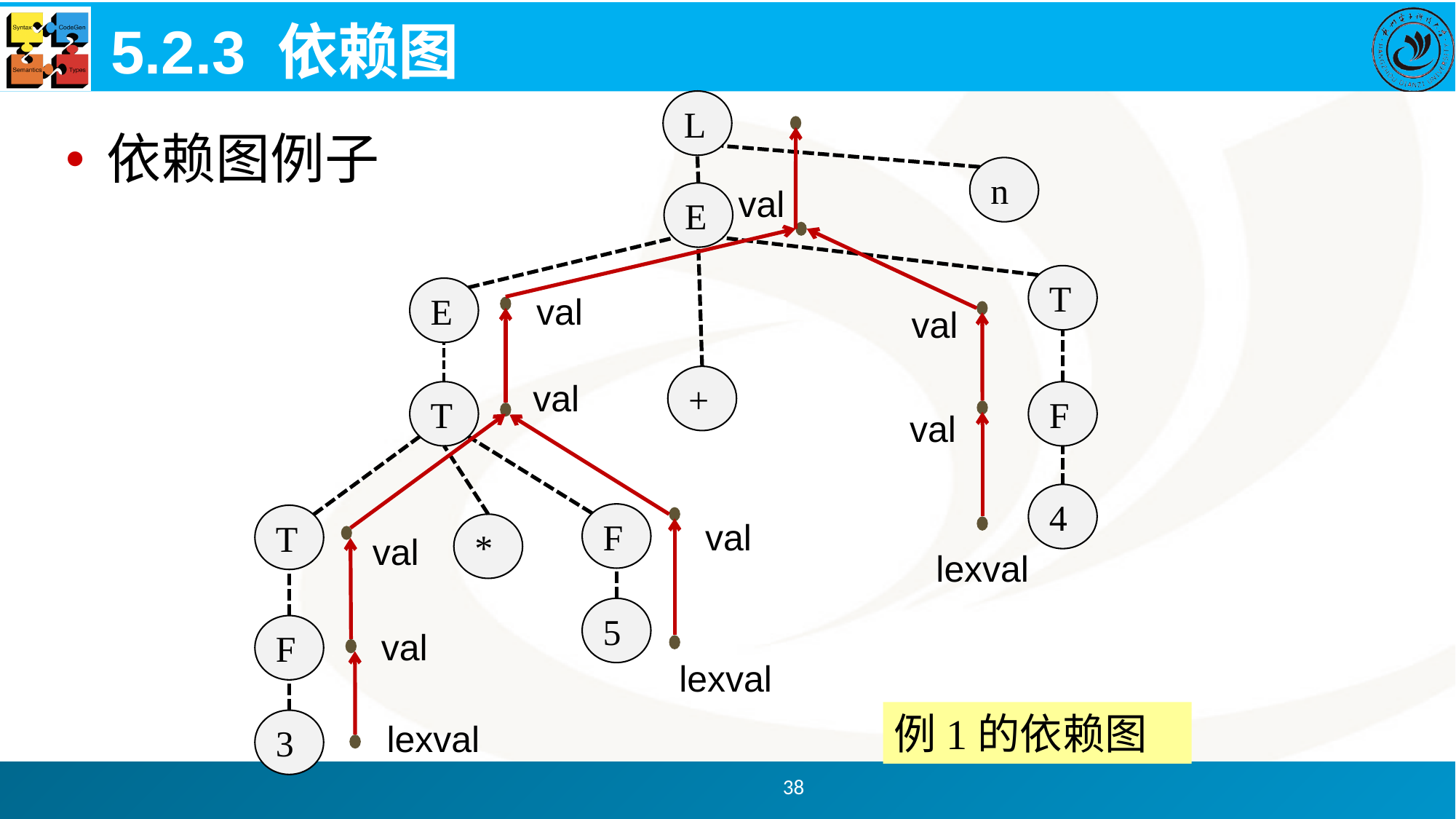

# 5.2.3 依赖图
L

依赖图例子
n
val
E

T
E
val
val

+
val
T
F

val

4
F
T

val
*

val

lexval
5
F
val

lexval
例1的依赖图
3
lexval

38